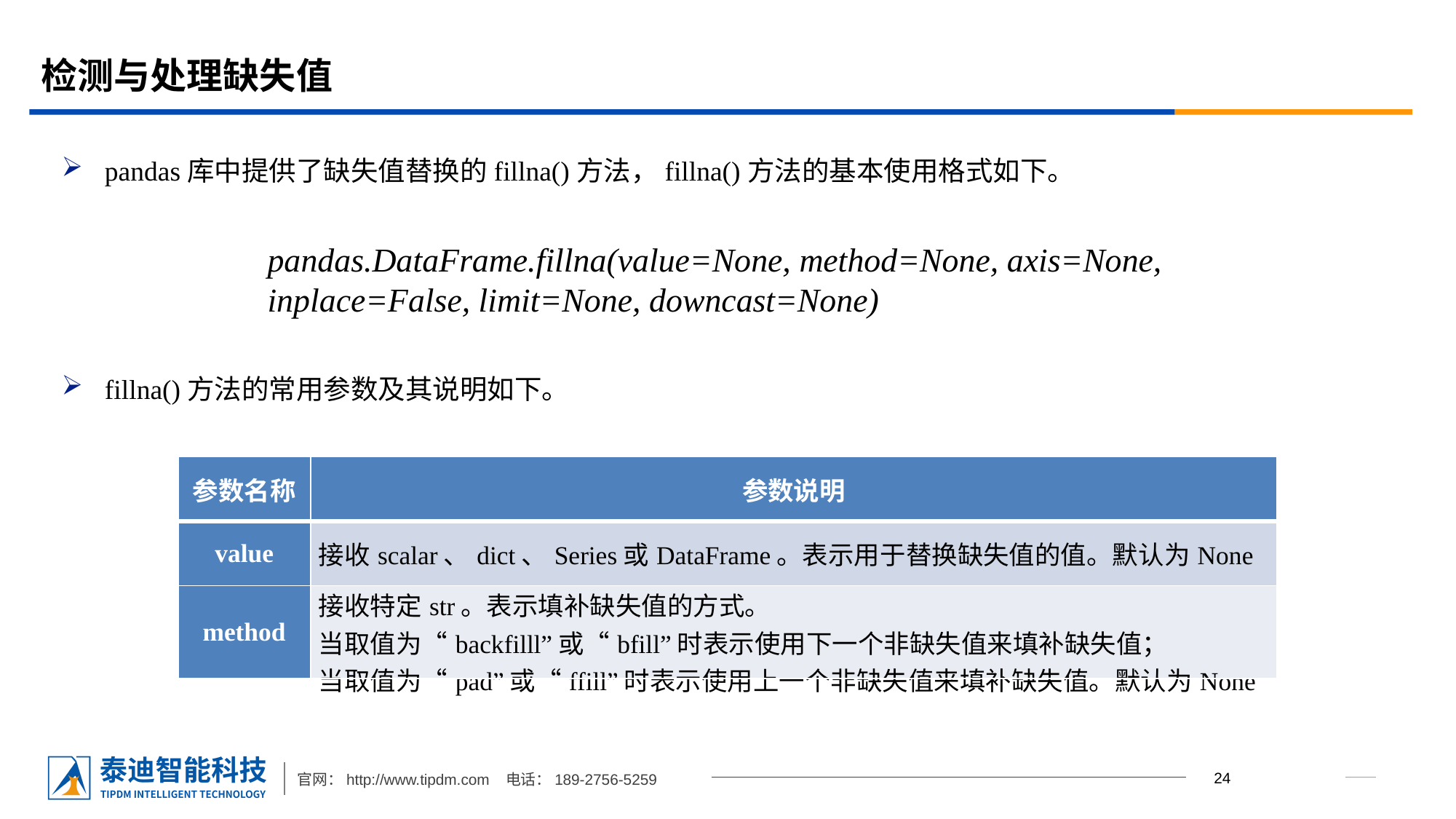

# 检测与处理缺失值
pandas库中提供了缺失值替换的fillna()方法，fillna()方法的基本使用格式如下。

fillna()方法的常用参数及其说明如下。

pandas.DataFrame.fillna(value=None, method=None, axis=None, inplace=False, limit=None, downcast=None)
| 参数名称 | 参数说明 |
| --- | --- |
| value | 接收scalar、dict、Series或DataFrame。表示用于替换缺失值的值。默认为None |
| method | 接收特定str。表示填补缺失值的方式。 当取值为“backfilll”或“bfill”时表示使用下一个非缺失值来填补缺失值； 当取值为“pad”或“ffill”时表示使用上一个非缺失值来填补缺失值。默认为None |